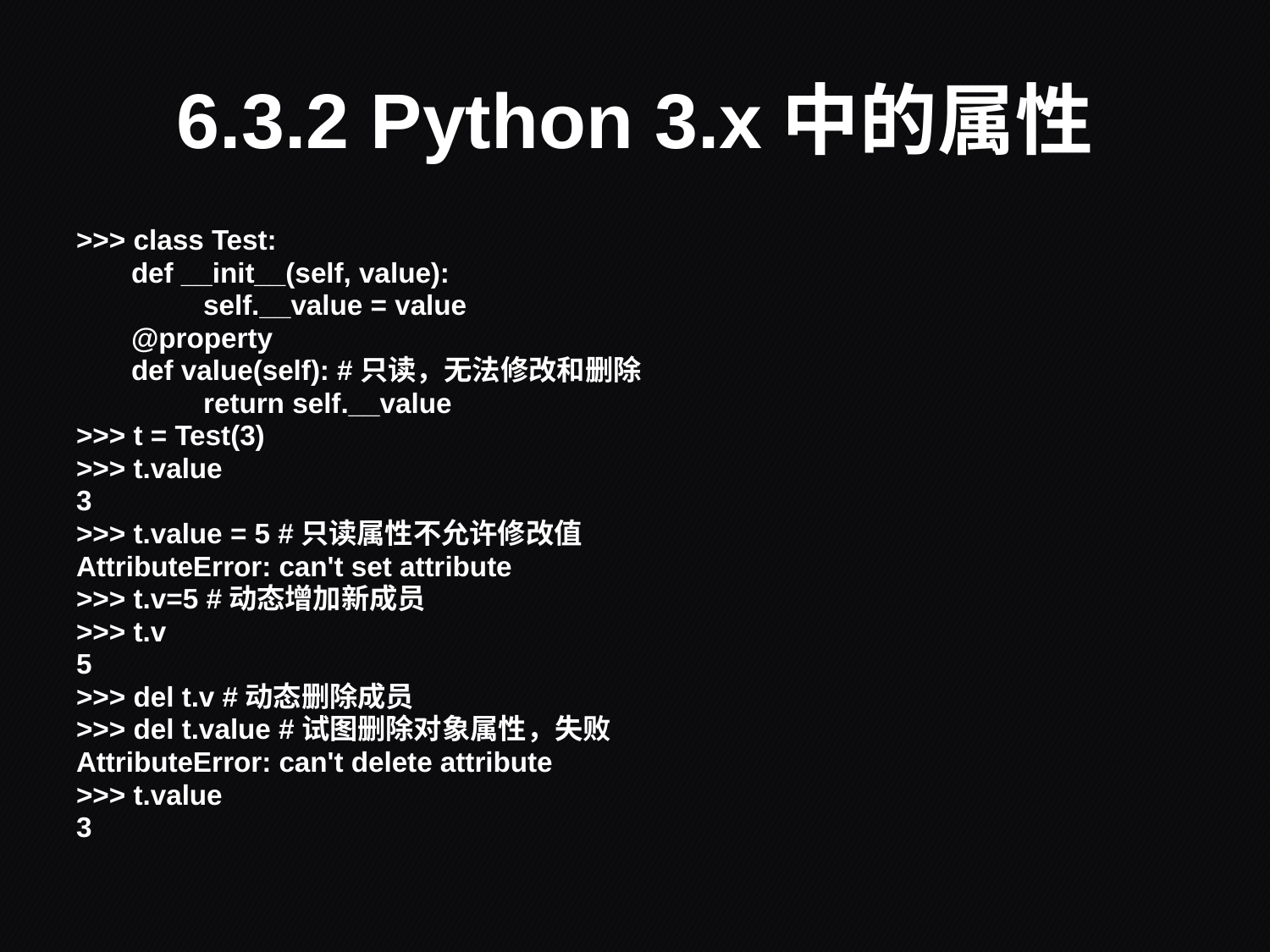

# 6.3.2 Python 3.x中的属性
>>> class Test:
	       def __init__(self, value):
		self.__value = value
	       @property
	       def value(self): #只读，无法修改和删除
		return self.__value
>>> t = Test(3)
>>> t.value
3
>>> t.value = 5 #只读属性不允许修改值
AttributeError: can't set attribute
>>> t.v=5 #动态增加新成员
>>> t.v
5
>>> del t.v #动态删除成员
>>> del t.value #试图删除对象属性，失败
AttributeError: can't delete attribute
>>> t.value
3